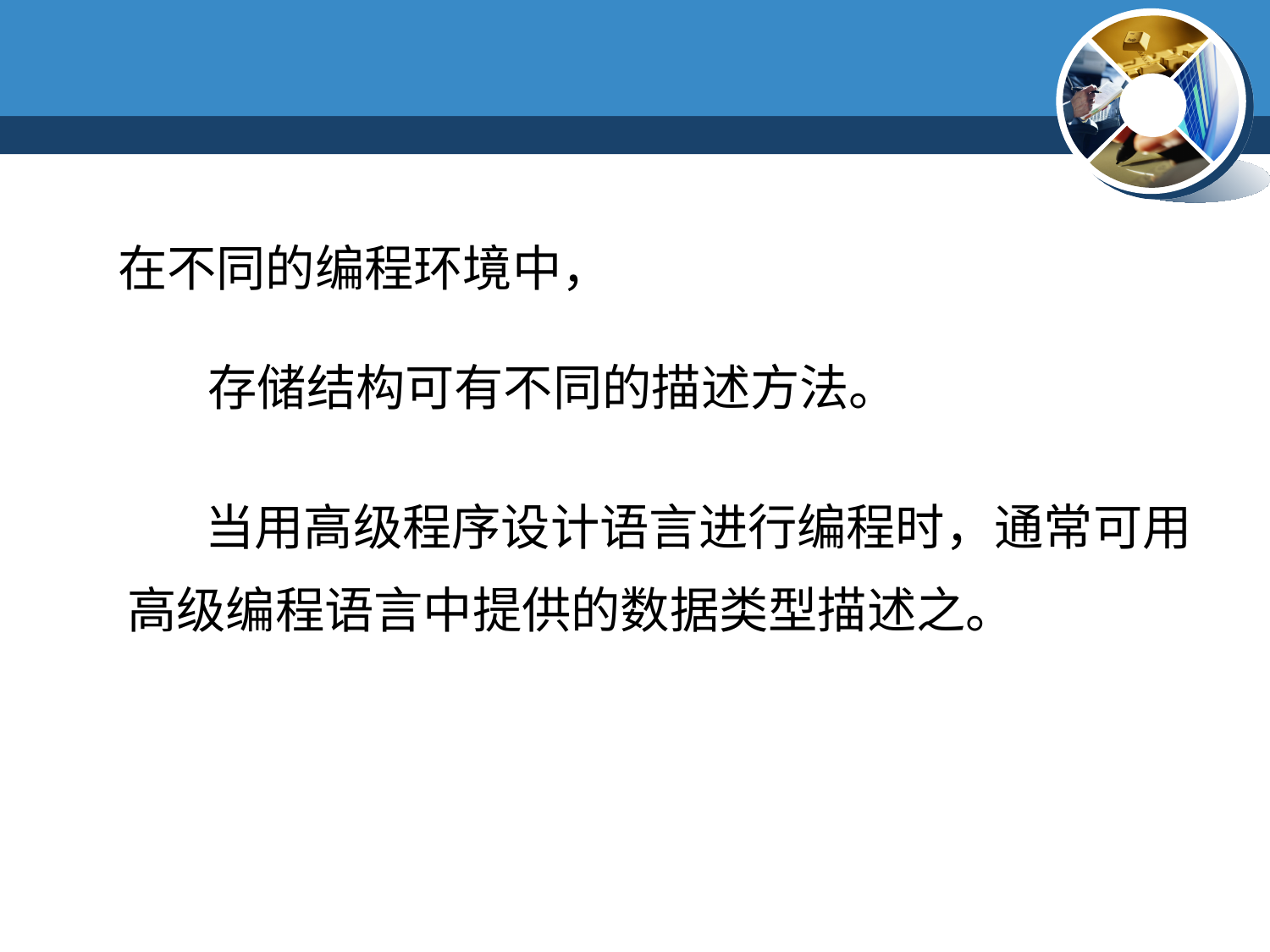

在不同的编程环境中，
存储结构可有不同的描述方法。
      当用高级程序设计语言进行编程时，通常可用高级编程语言中提供的数据类型描述之。